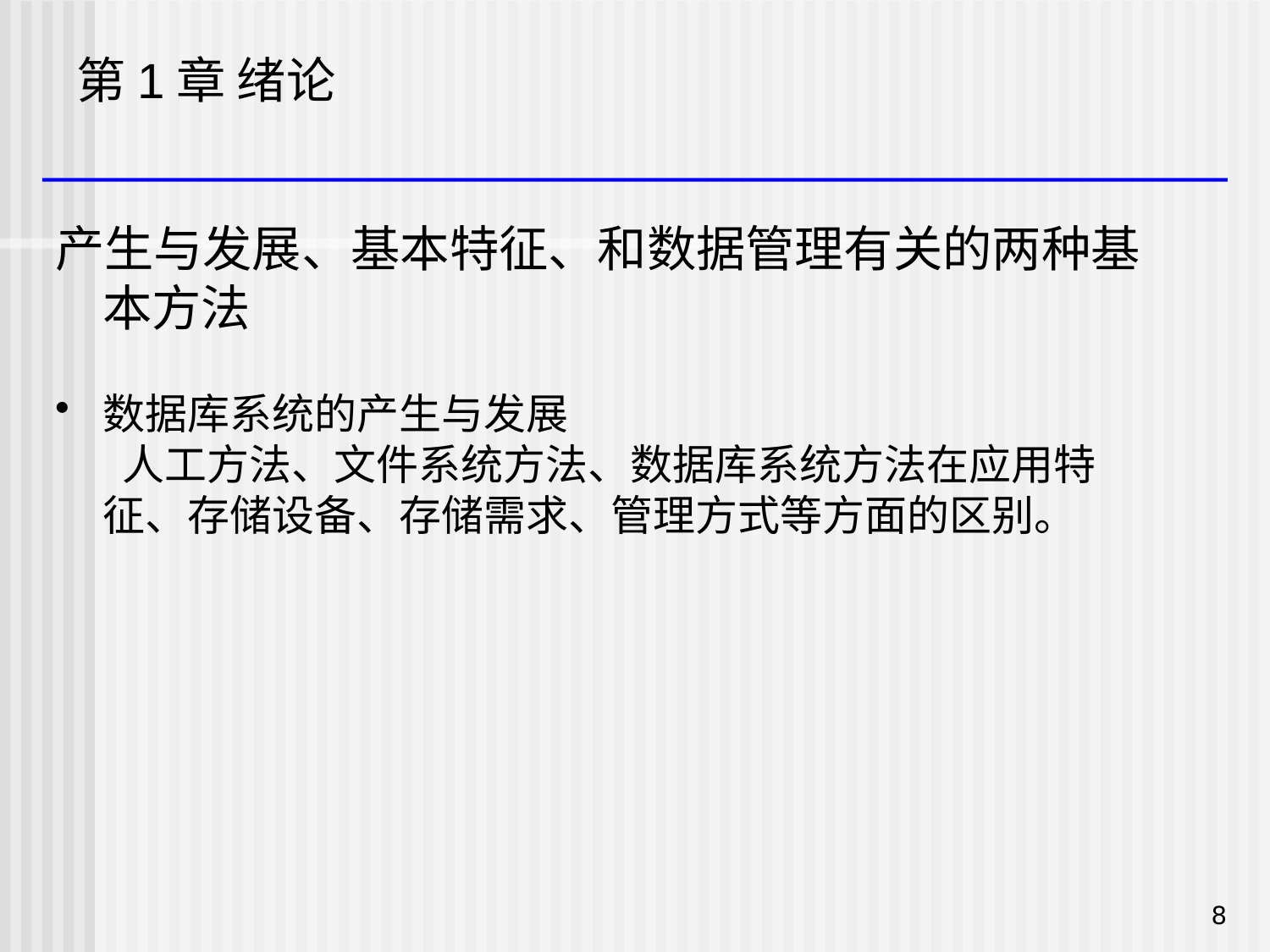

# 第1章 绪论

产生与发展、基本特征、和数据管理有关的两种基本方法

数据库系统的产生与发展
      人工方法、文件系统方法、数据库系统方法在应用特征、存储设备、存储需求、管理方式等方面的区别。
8